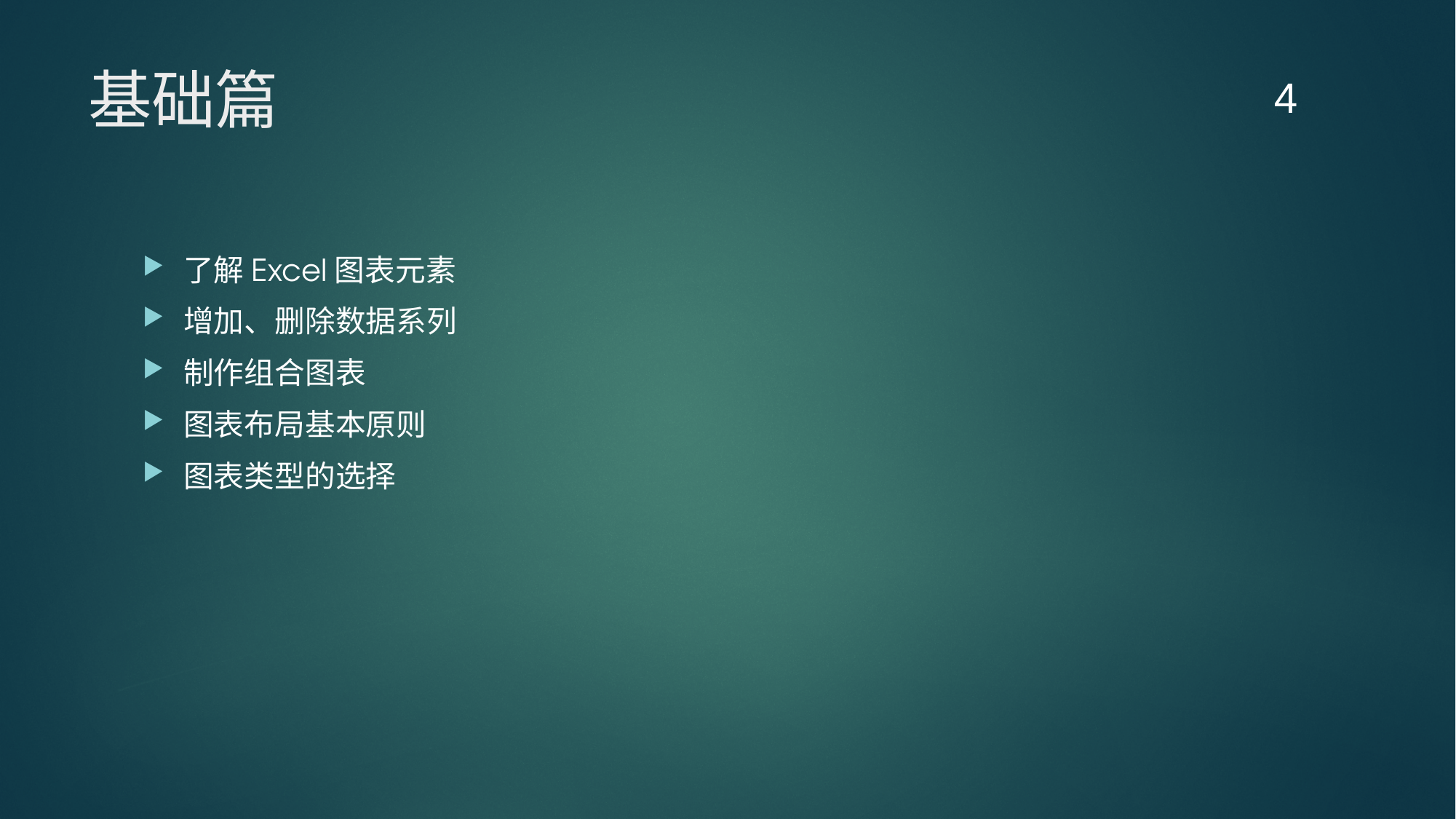

4
# 基础篇
了解Excel图表元素
增加、删除数据系列
制作组合图表
图表布局基本原则
图表类型的选择